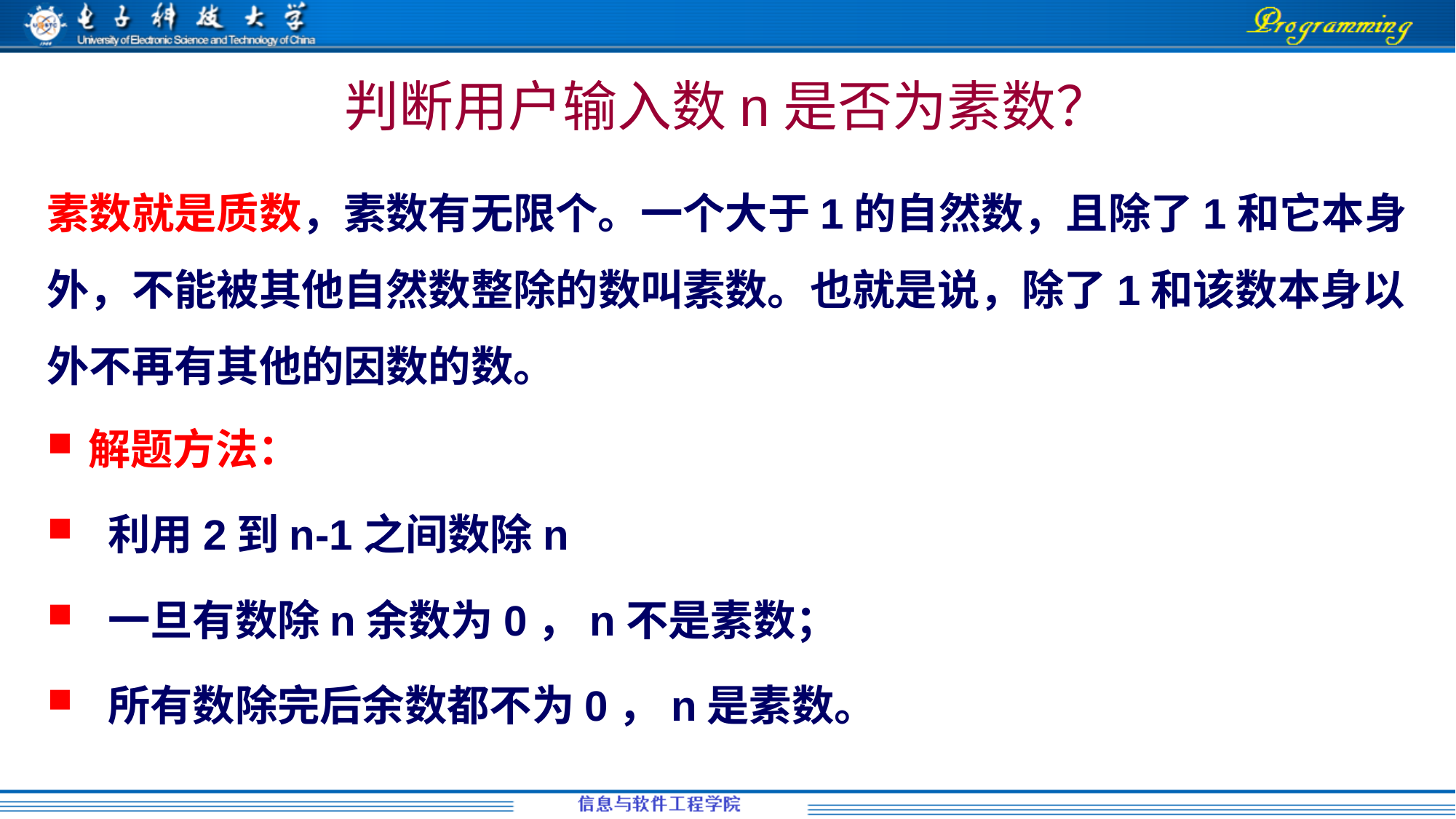

# 判断用户输入数n是否为素数？
素数就是质数，素数有无限个。一个大于1的自然数，且除了1和它本身外，不能被其他自然数整除的数叫素数。也就是说，除了1和该数本身以外不再有其他的因数的数。
解题方法：
 利用2到n-1之间数除n
 一旦有数除n余数为0，n不是素数；
 所有数除完后余数都不为0，n是素数。